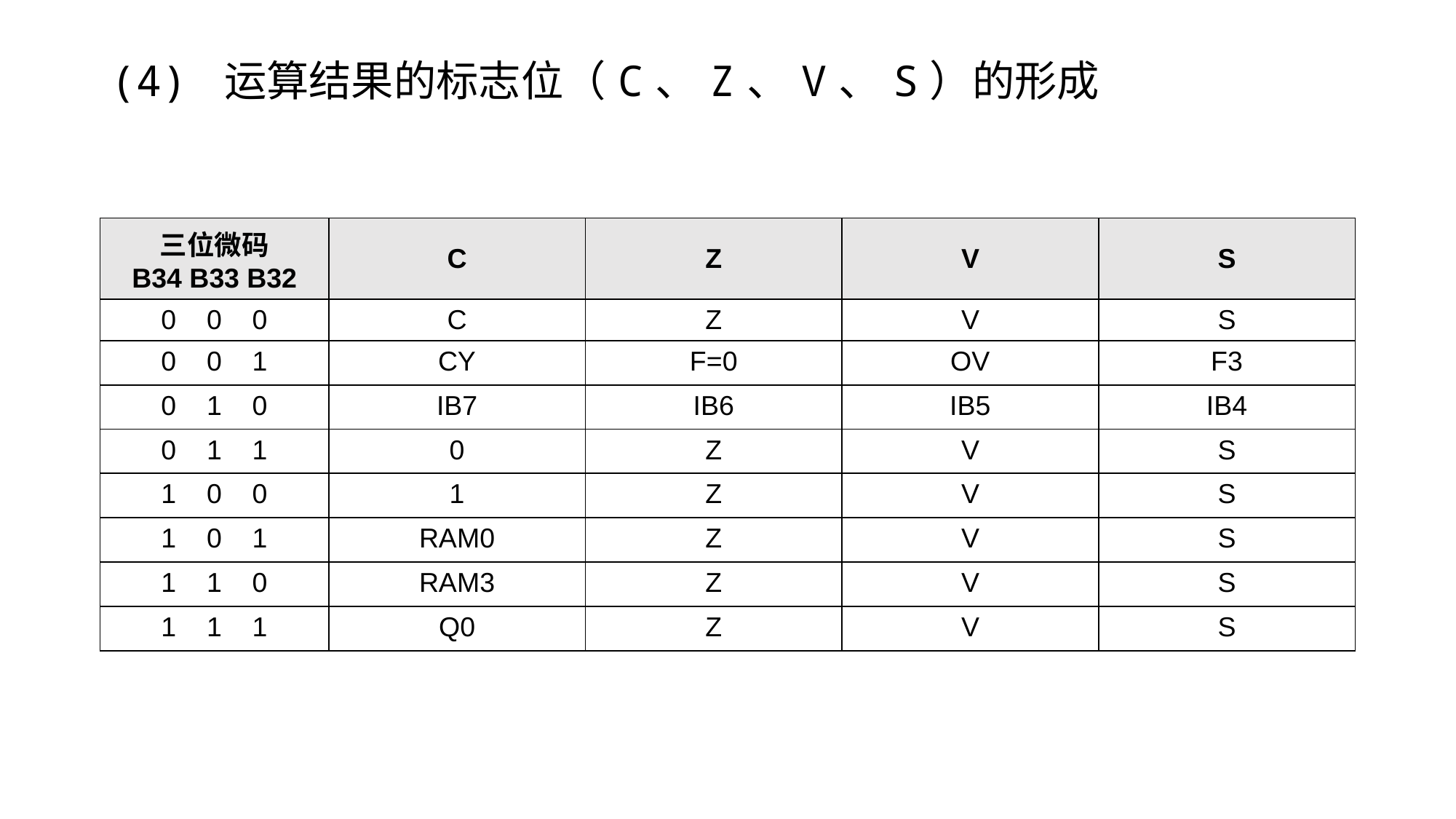

# (4) 运算结果的标志位（C、Z、V、S）的形成
| 三位微码 B34 B33 B32 | C | Z | V | S |
| --- | --- | --- | --- | --- |
| 0 0 0 | C | Z | V | S |
| 0 0 1 | CY | F=0 | OV | F3 |
| 0 1 0 | IB7 | IB6 | IB5 | IB4 |
| 0 1 1 | 0 | Z | V | S |
| 1 0 0 | 1 | Z | V | S |
| 1 0 1 | RAM0 | Z | V | S |
| 1 1 0 | RAM3 | Z | V | S |
| 1 1 1 | Q0 | Z | V | S |